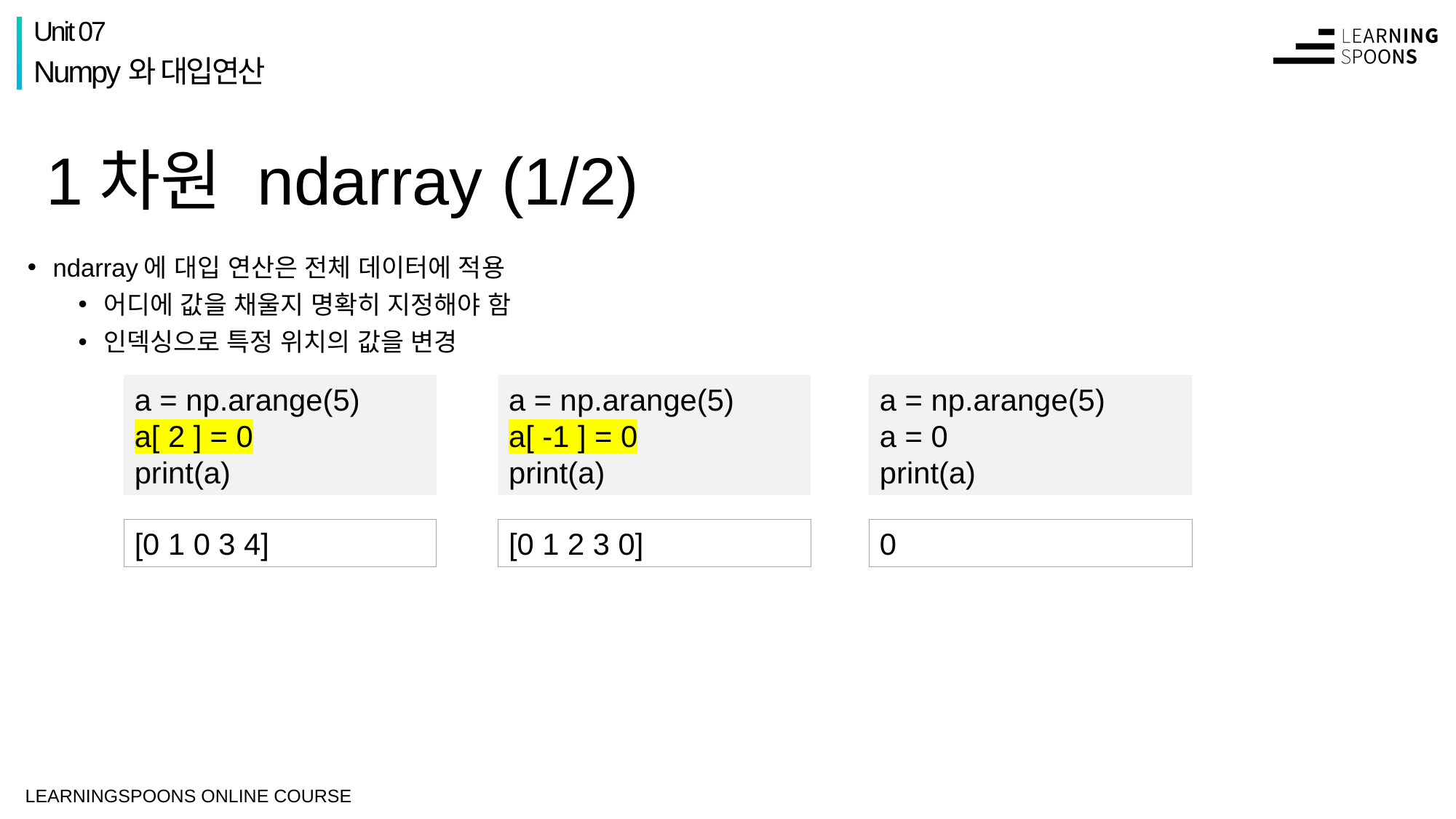

Unit 07
Numpy와 대입연산
# 1차원 ndarray (1/2)
ndarray에 대입 연산은 전체 데이터에 적용
어디에 값을 채울지 명확히 지정해야 함
인덱싱으로 특정 위치의 값을 변경
a = np.arange(5)
a[ 2 ] = 0
print(a)
a = np.arange(5)
a[ -1 ] = 0
print(a)
a = np.arange(5)
a = 0
print(a)
[0 1 0 3 4]
[0 1 2 3 0]
0